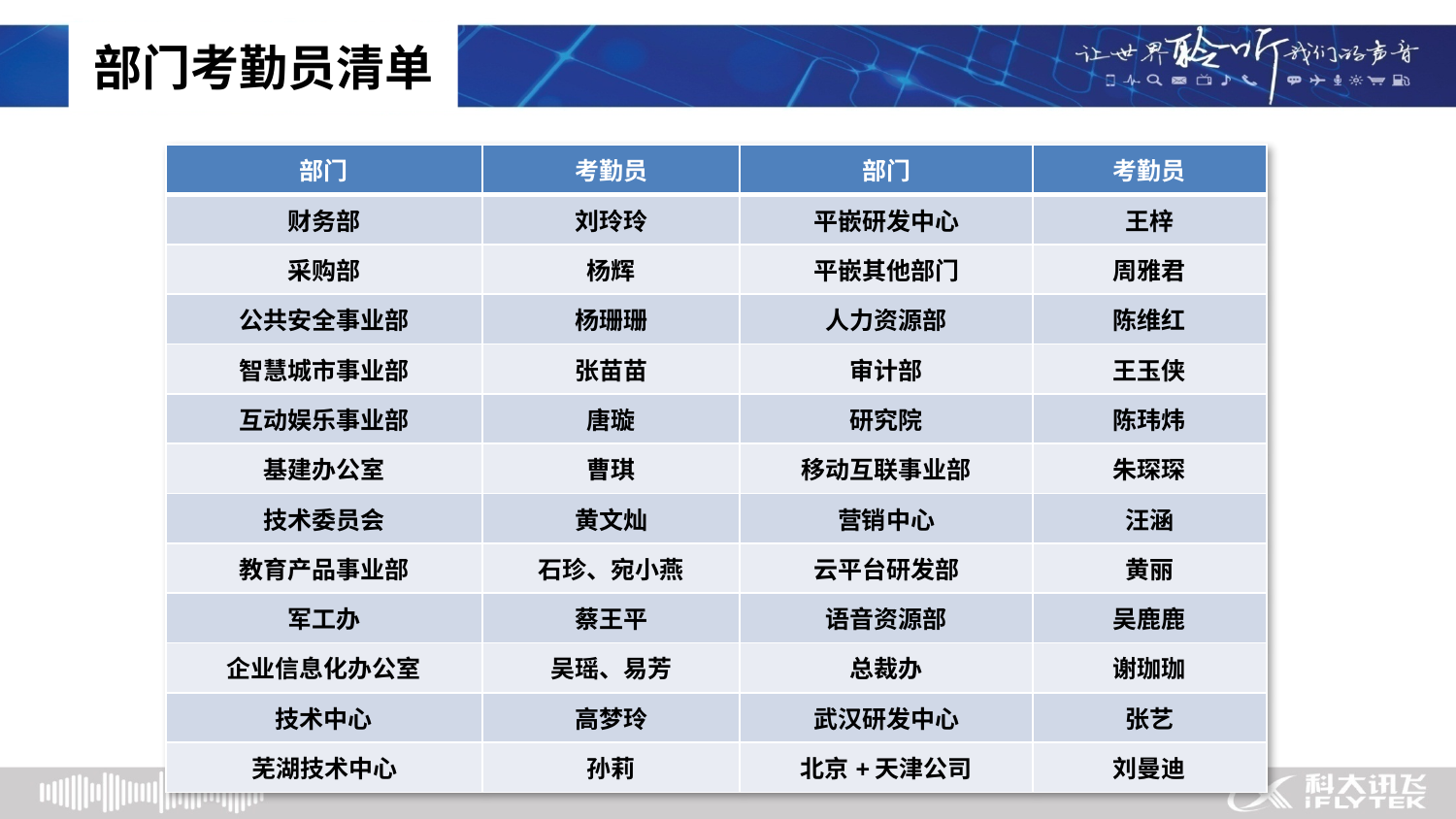

# 部门考勤员清单
| 部门 | 考勤员 | 部门 | 考勤员 |
| --- | --- | --- | --- |
| 财务部 | 刘玲玲 | 平嵌研发中心 | 王梓 |
| 采购部 | 杨辉 | 平嵌其他部门 | 周雅君 |
| 公共安全事业部 | 杨珊珊 | 人力资源部 | 陈维红 |
| 智慧城市事业部 | 张苗苗 | 审计部 | 王玉侠 |
| 互动娱乐事业部 | 唐璇 | 研究院 | 陈玮炜 |
| 基建办公室 | 曹琪 | 移动互联事业部 | 朱琛琛 |
| 技术委员会 | 黄文灿 | 营销中心 | 汪涵 |
| 教育产品事业部 | 石珍、宛小燕 | 云平台研发部 | 黄丽 |
| 军工办 | 蔡王平 | 语音资源部 | 吴鹿鹿 |
| 企业信息化办公室 | 吴瑶、易芳 | 总裁办 | 谢珈珈 |
| 技术中心 | 高梦玲 | 武汉研发中心 | 张艺 |
| 芜湖技术中心 | 孙莉 | 北京+天津公司 | 刘曼迪 |